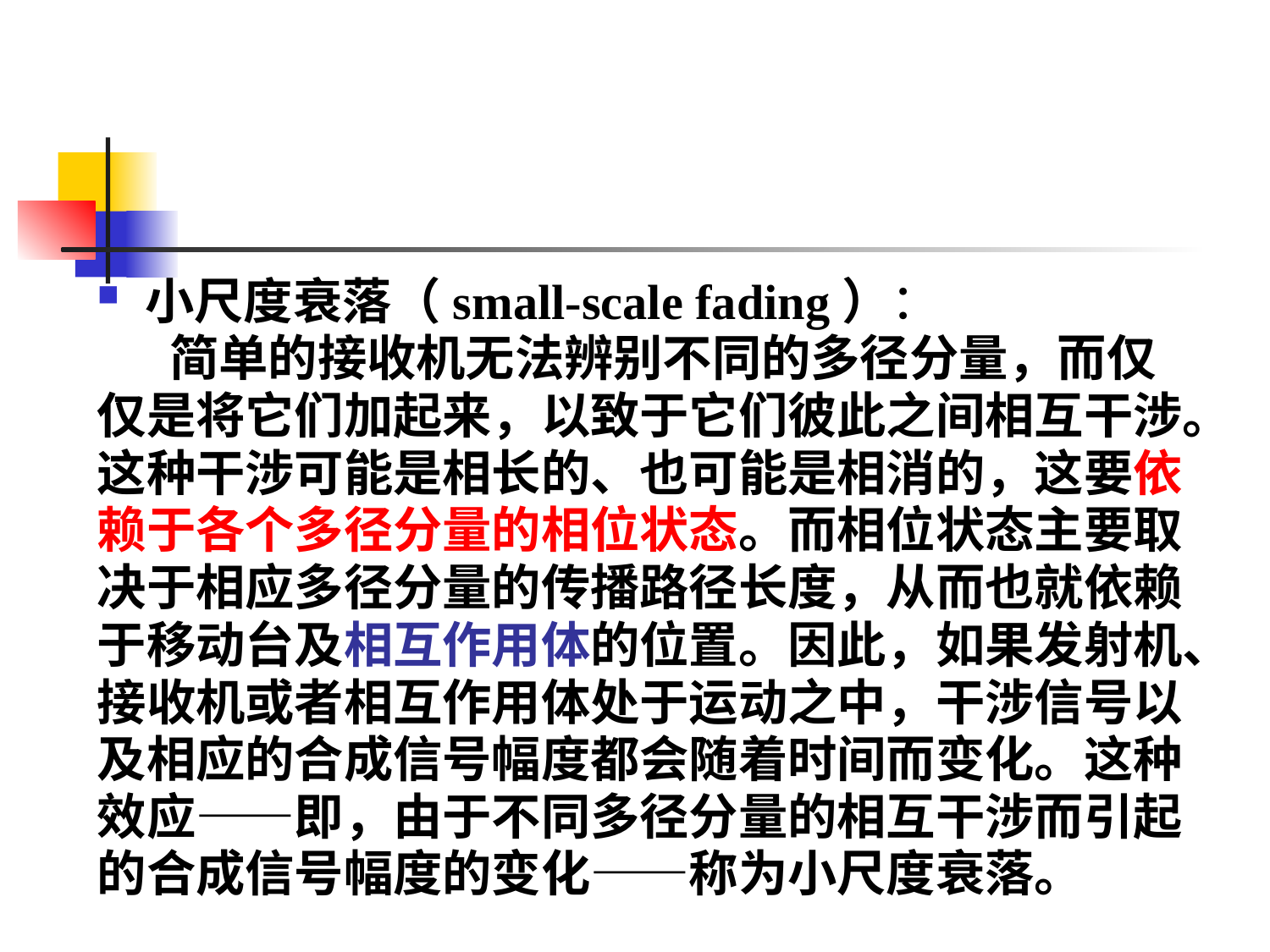

#
小尺度衰落（small-scale fading）：
         简单的接收机无法辨别不同的多径分量，而仅
仅是将它们加起来，以致于它们彼此之间相互干涉。
这种干涉可能是相长的、也可能是相消的，这要依
赖于各个多径分量的相位状态。而相位状态主要取
决于相应多径分量的传播路径长度，从而也就依赖
于移动台及相互作用体的位置。因此，如果发射机、
接收机或者相互作用体处于运动之中，干涉信号以
及相应的合成信号幅度都会随着时间而变化。这种
效应——即，由于不同多径分量的相互干涉而引起
的合成信号幅度的变化——称为小尺度衰落。